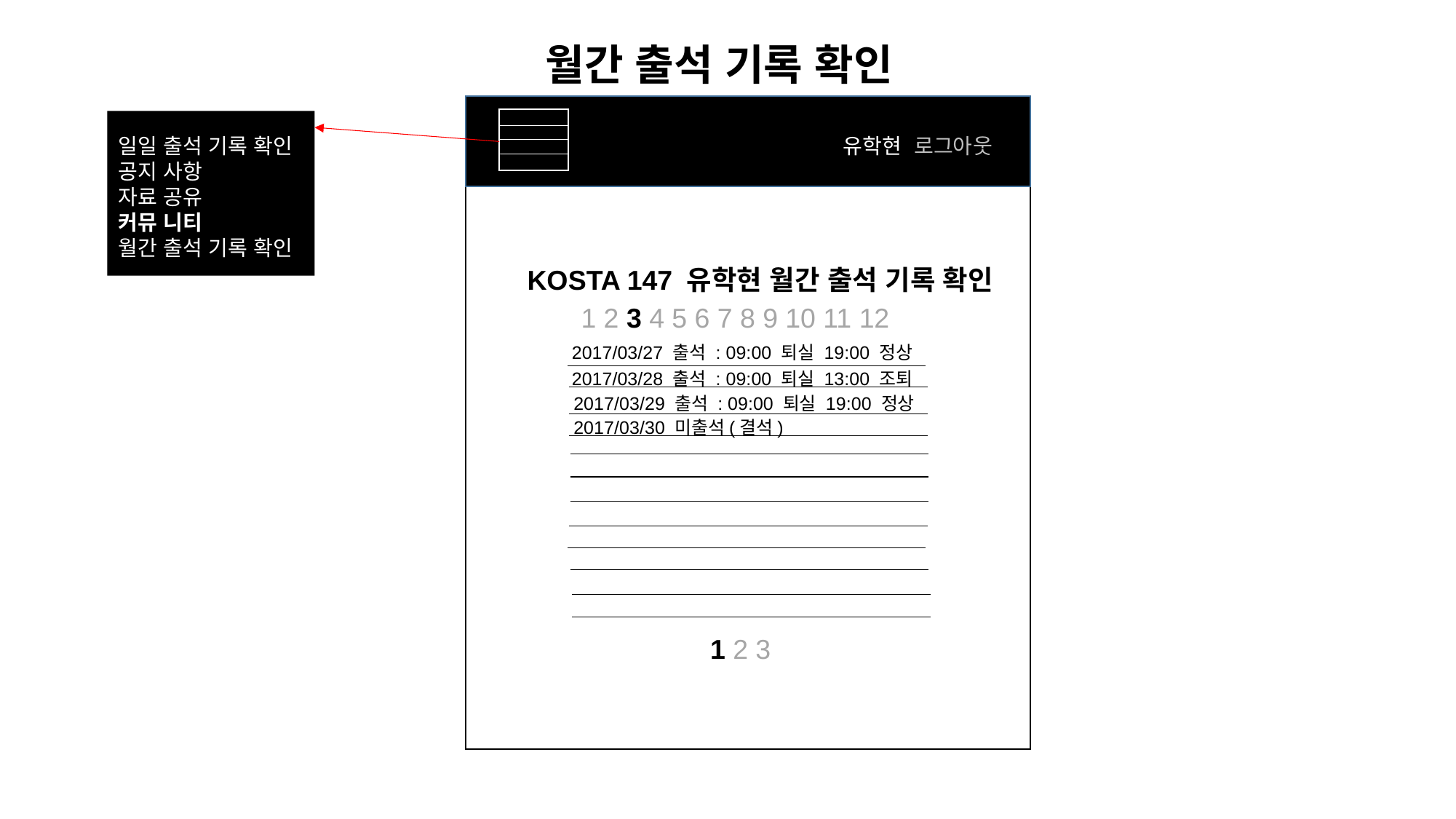

월간 출석 기록 확인

일일 출석 기록 확인
공지 사항
자료 공유
커뮤 니티
월간 출석 기록 확인

유학현  로그아웃
KOSTA 147 유학현 월간 출석 기록 확인
1 2 3 4 5 6 7 8 9 10 11 12
2017/03/27 출석 : 09:00 퇴실 19:00 정상
2017/03/28 출석 : 09:00 퇴실 13:00 조퇴
2017/03/29 출석 : 09:00 퇴실 19:00 정상
2017/03/30 미출석(결석)
1 2 3